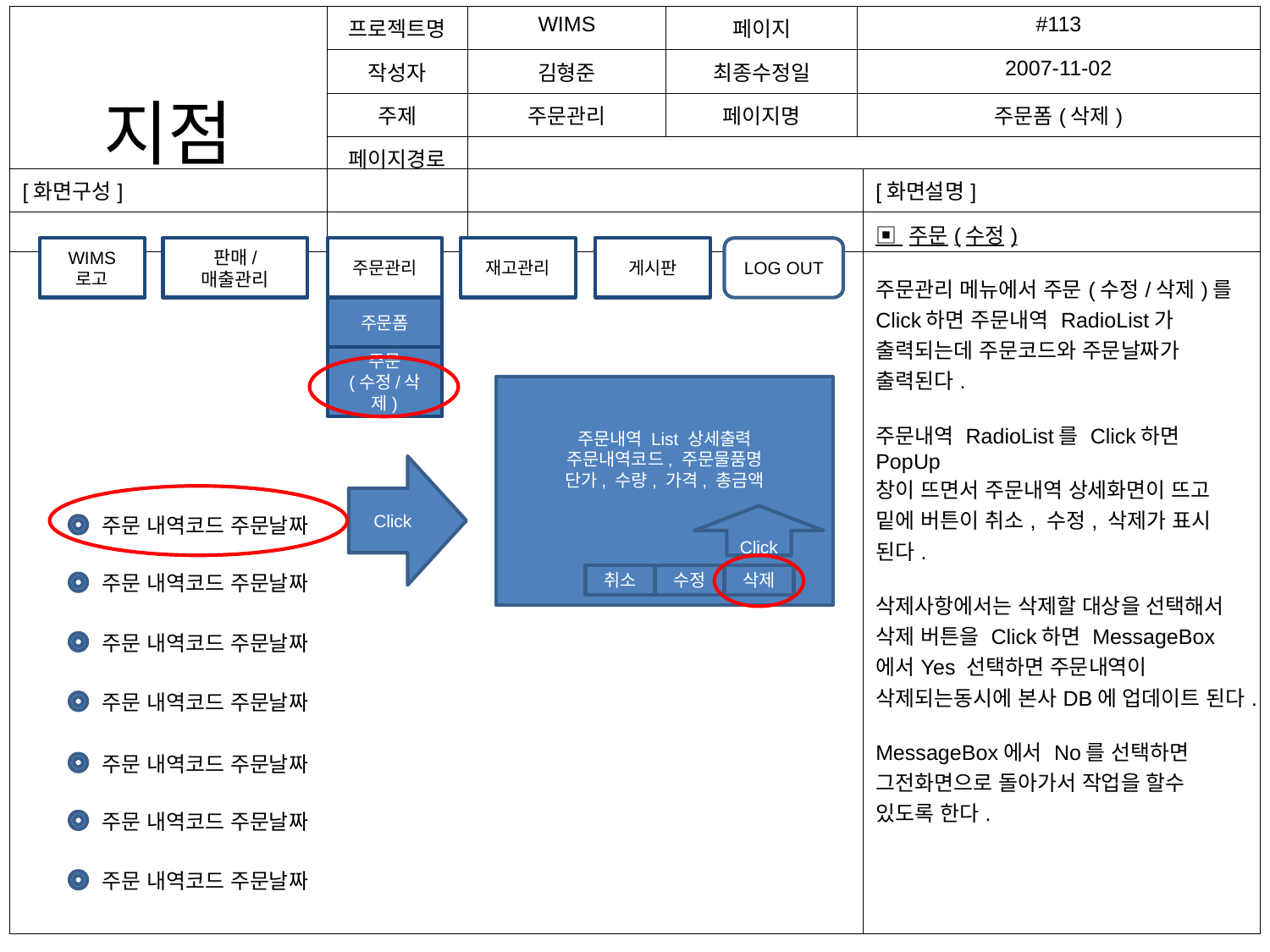

| 지점 | 프로젝트명 | WIMS | 페이지 | #113 |
| --- | --- | --- | --- | --- |
|  | 작성자 | 김형준 | 최종수정일 | 2007-11-02 |
|  | 주제 | 주문관리 | 페이지명 | 주문폼(삭제) |
|  | 페이지경로 |  |  |  |
| [화면구성] | [화면설명] |
| --- | --- |
|  | ▣ 주문(수정) 주문관리 메뉴에서 주문(수정/삭제)를Click하면 주문내역 RadioList가 출력되는데 주문코드와 주문날짜가 출력된다. 주문내역 RadioList를 Click하면 PopUp 창이 뜨면서 주문내역 상세화면이 뜨고 밑에 버튼이 취소, 수정, 삭제가 표시 된다. 삭제사항에서는 삭제할 대상을 선택해서 삭제 버튼을 Click하면 MessageBox에서Yes 선택하면 주문내역이 삭제되는동시에 본사DB에 업데이트 된다. MessageBox에서 No를 선택하면 그전화면으로 돌아가서 작업을 할수 있도록 한다. |
WIMS
로고
판매/
매출관리
주문관리
재고관리
게시판
LOG OUT
주문폼
주문
(수정/삭제)

주문내역 List 상세출력
주문내역코드, 주문물품명
단가, 수량, 가격, 총금액

Click

주문 내역코드 주문날짜
 Click

주문 내역코드 주문날짜

수정
삭제
취소

주문 내역코드 주문날짜

주문 내역코드 주문날짜

주문 내역코드 주문날짜

주문 내역코드 주문날짜

주문 내역코드 주문날짜